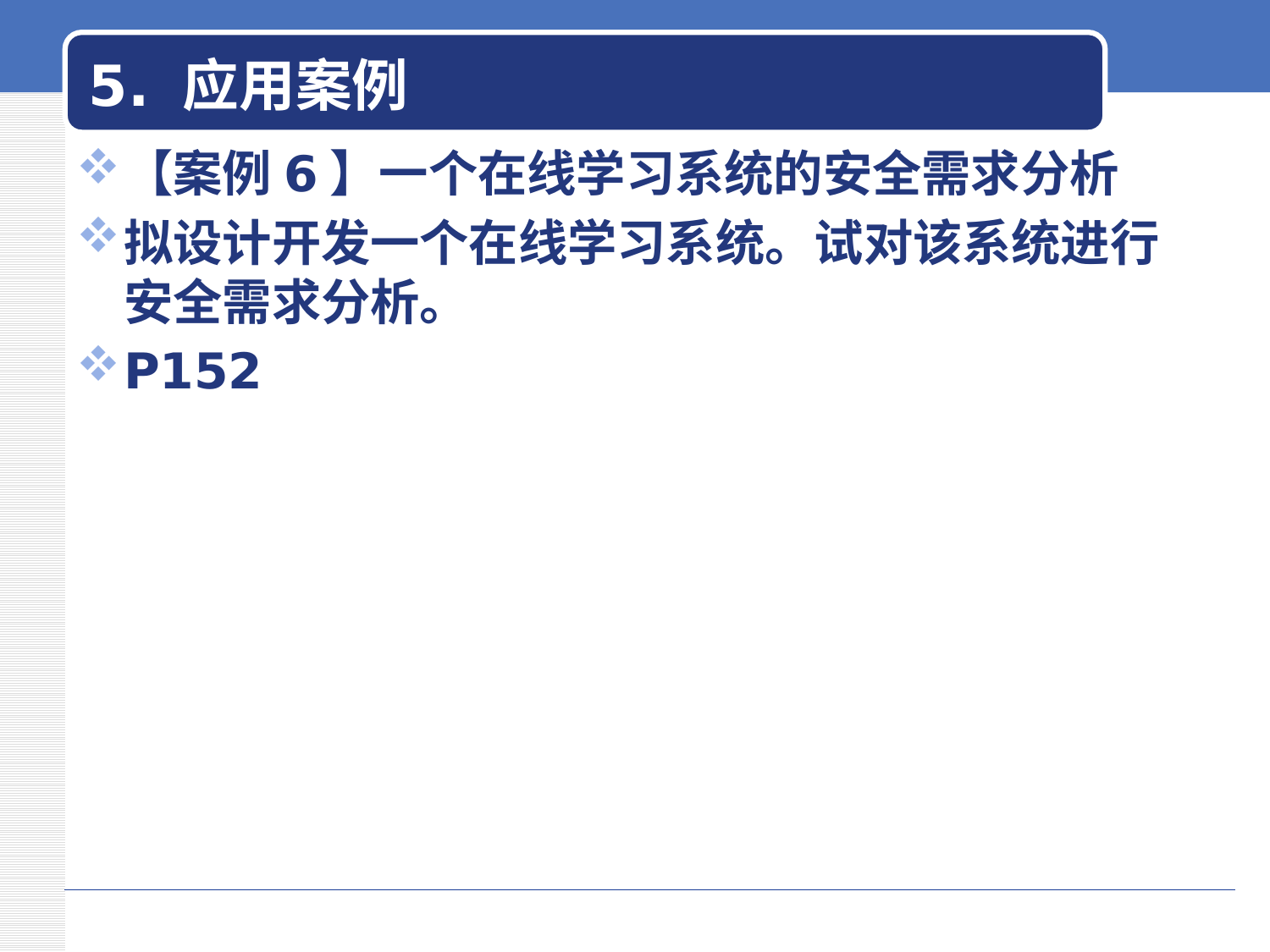

# 5. 应用案例
【案例6】一个在线学习系统的安全需求分析
拟设计开发一个在线学习系统。试对该系统进行安全需求分析。
P152